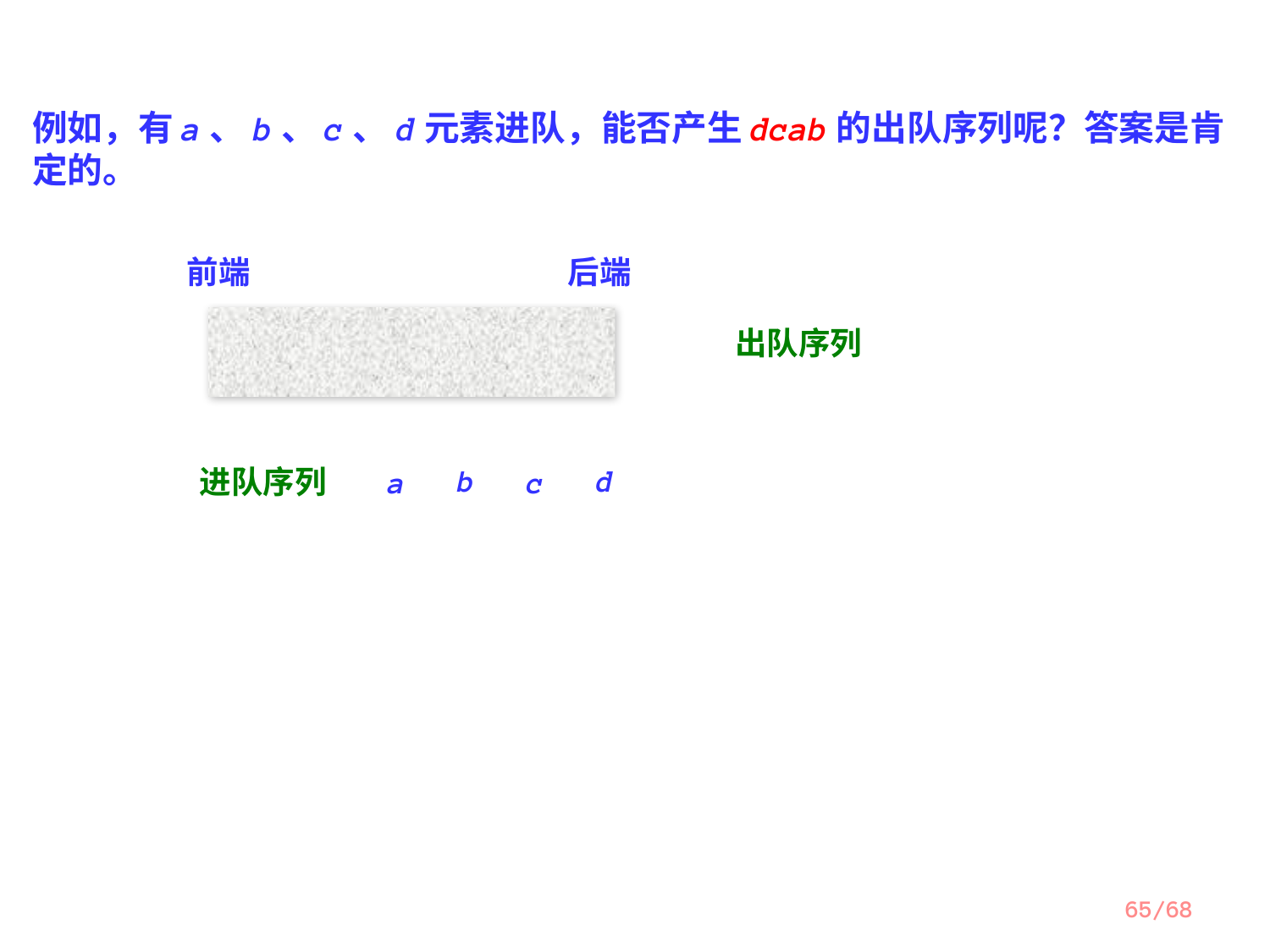

例如，有a、b、c、d元素进队，能否产生dcab的出队序列呢？答案是肯定的。
后端
前端

出队序列
b
d
进队序列
a
c
65/68